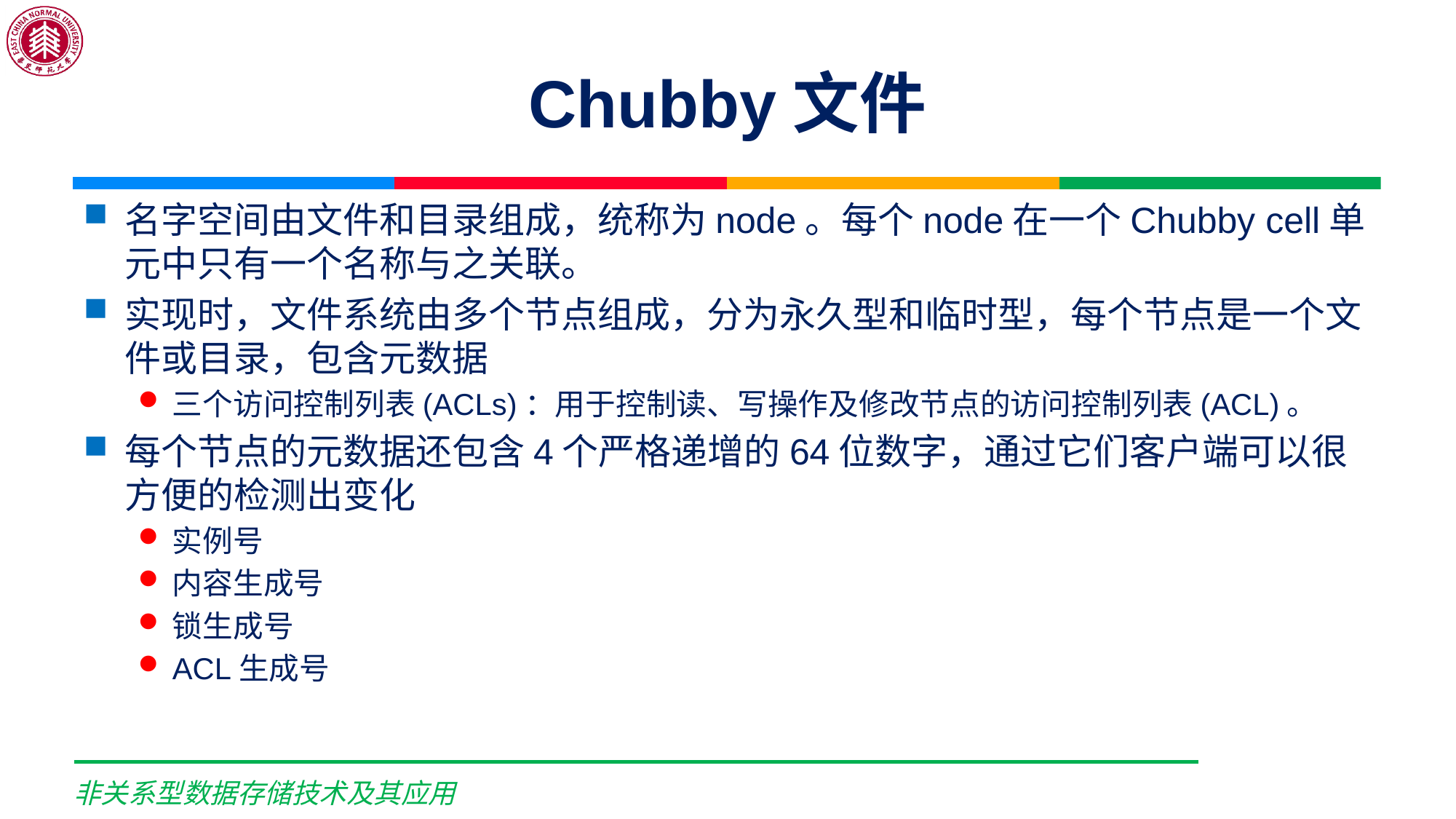

# Chubby文件
名字空间由文件和目录组成，统称为node。每个node在一个Chubby cell单元中只有一个名称与之关联。
实现时，文件系统由多个节点组成，分为永久型和临时型，每个节点是一个文件或目录，包含元数据
三个访问控制列表(ACLs)：用于控制读、写操作及修改节点的访问控制列表(ACL)。
每个节点的元数据还包含4个严格递增的64位数字，通过它们客户端可以很方便的检测出变化
实例号
内容生成号
锁生成号
ACL生成号